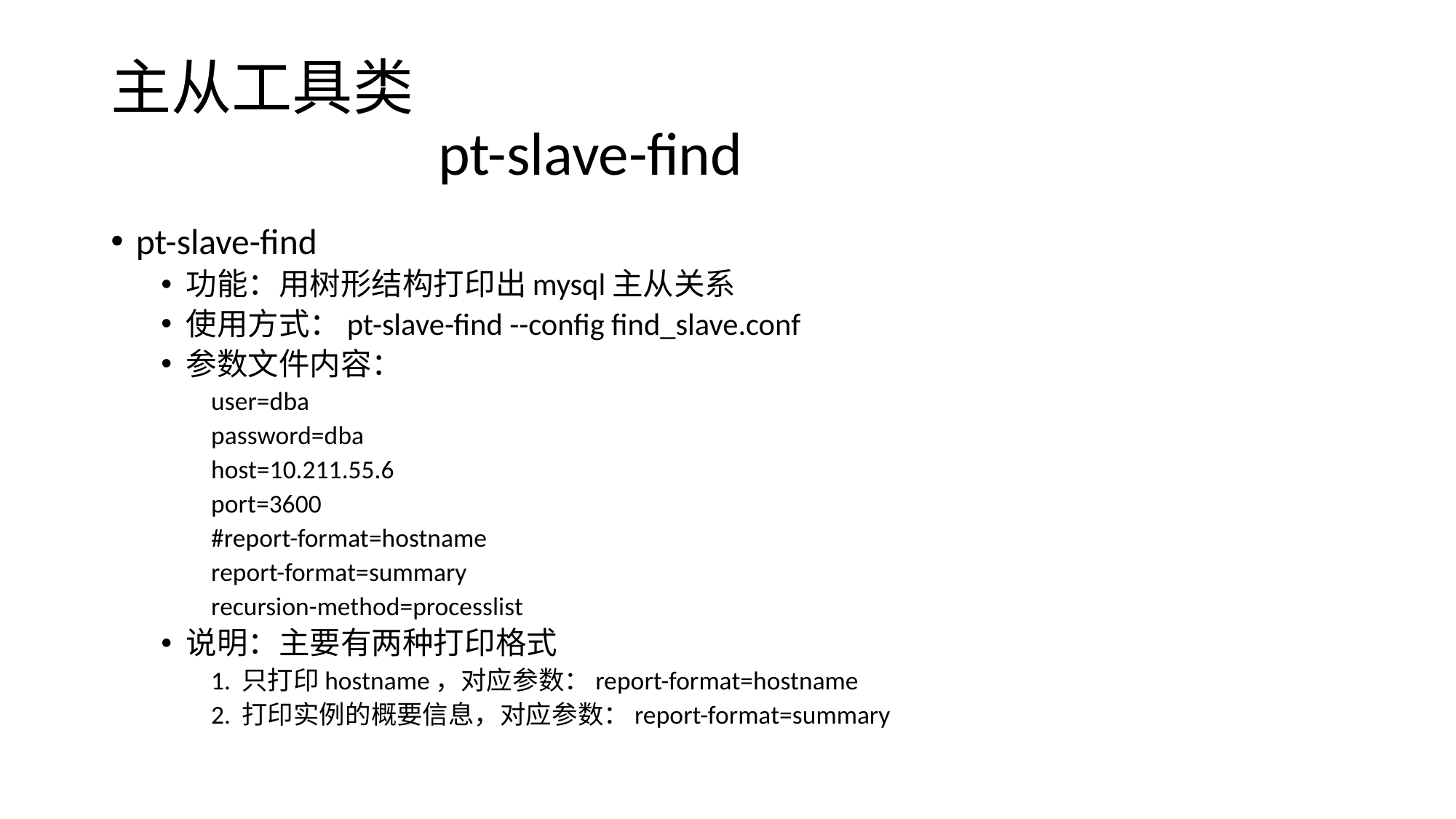

# 主从工具类 pt-slave-find
pt-slave-find
功能：用树形结构打印出mysql主从关系
使用方式：pt-slave-find --config find_slave.conf
参数文件内容：
user=dba
password=dba
host=10.211.55.6
port=3600
#report-format=hostname
report-format=summary
recursion-method=processlist
说明：主要有两种打印格式
1. 只打印hostname，对应参数：report-format=hostname
2. 打印实例的概要信息，对应参数：report-format=summary